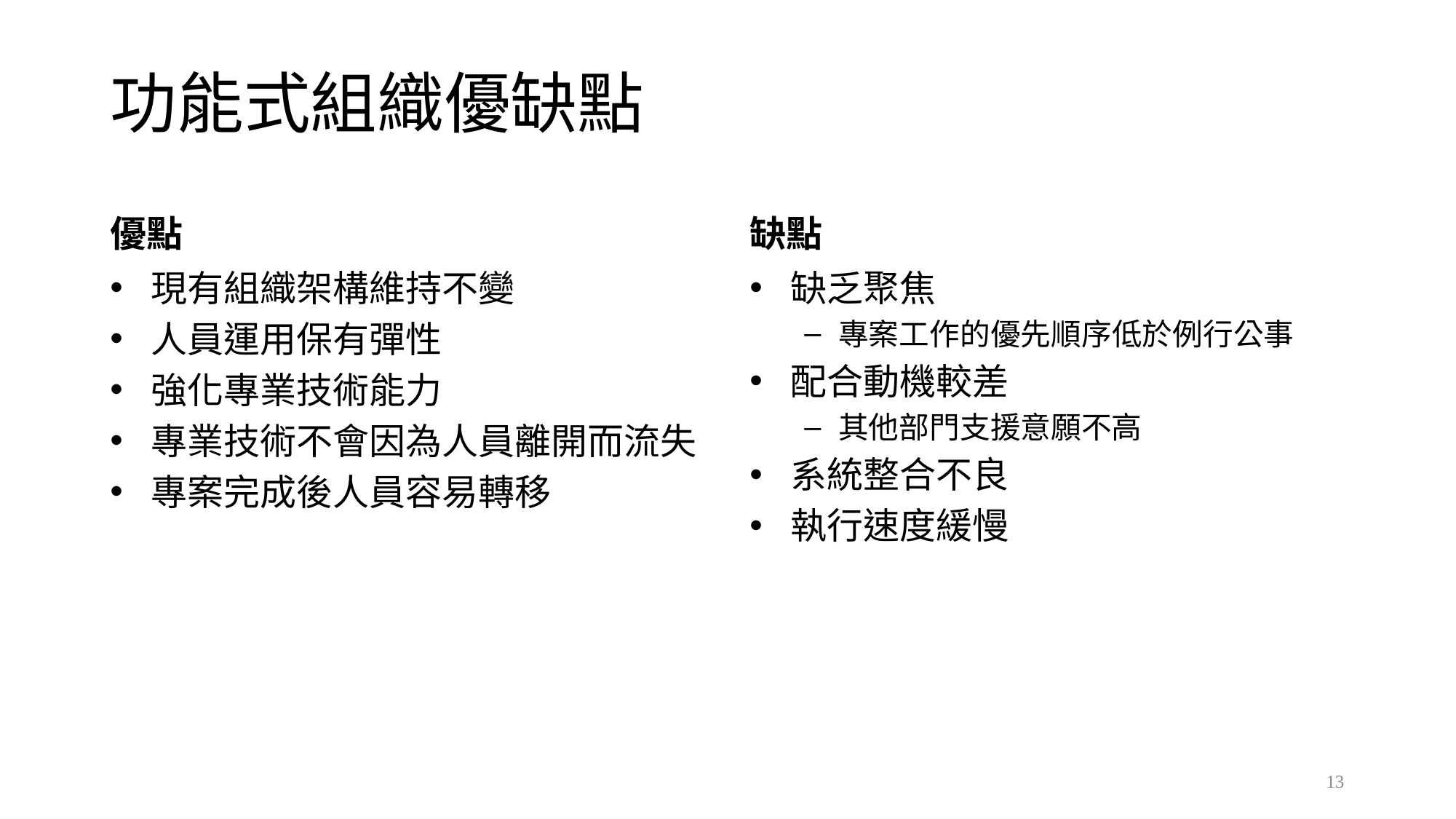

# 功能式組織優缺點
優點
缺點
現有組織架構維持不變
人員運用保有彈性
強化專業技術能力
專業技術不會因為人員離開而流失
專案完成後人員容易轉移
缺乏聚焦
專案工作的優先順序低於例行公事
配合動機較差
其他部門支援意願不高
系統整合不良
執行速度緩慢

13